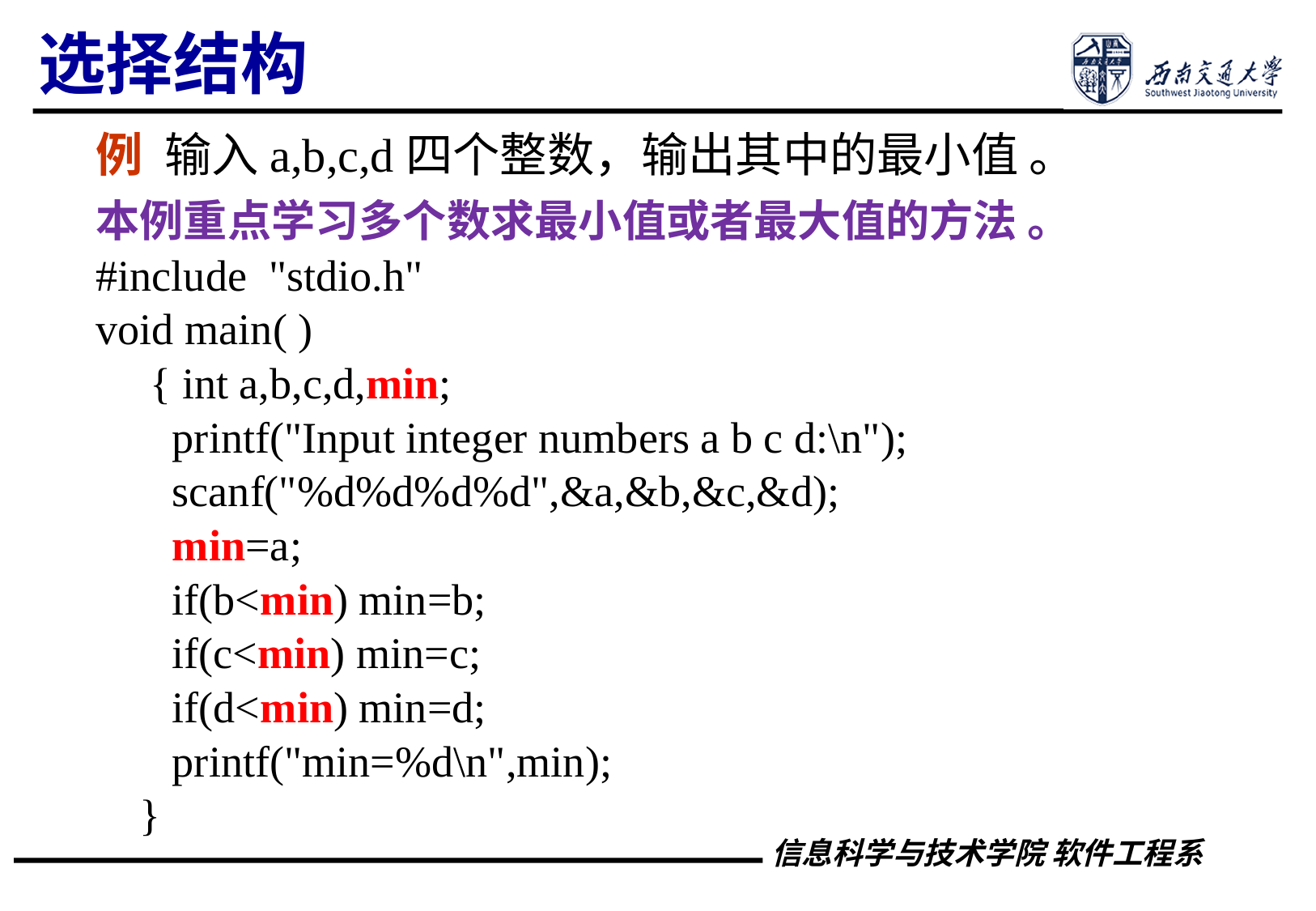

选择结构
例  输入a,b,c,d四个整数，输出其中的最小值 。
本例重点学习多个数求最小值或者最大值的方法 。
#include  "stdio.h"
void main( )
　{ int a,b,c,d,min;
       printf("Input integer numbers a b c d:\n");
       scanf("%d%d%d%d",&a,&b,&c,&d);
       min=a;
       if(b<min) min=b;
       if(c<min) min=c;
       if(d<min) min=d;
       printf("min=%d\n",min);
    }